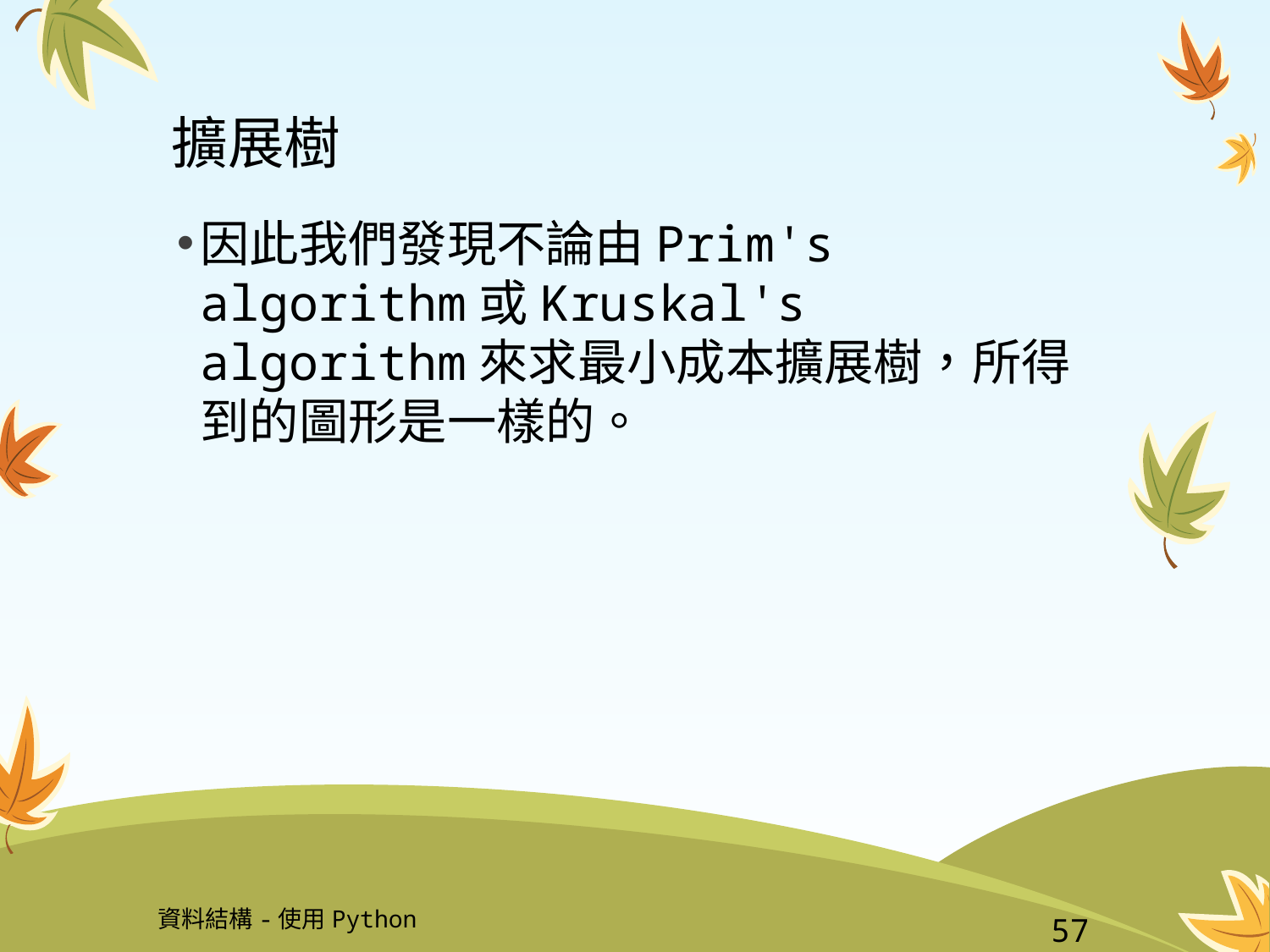

# 擴展樹
因此我們發現不論由Prim's algorithm或Kruskal's algorithm來求最小成本擴展樹，所得到的圖形是一樣的。
資料結構-使用Python
57